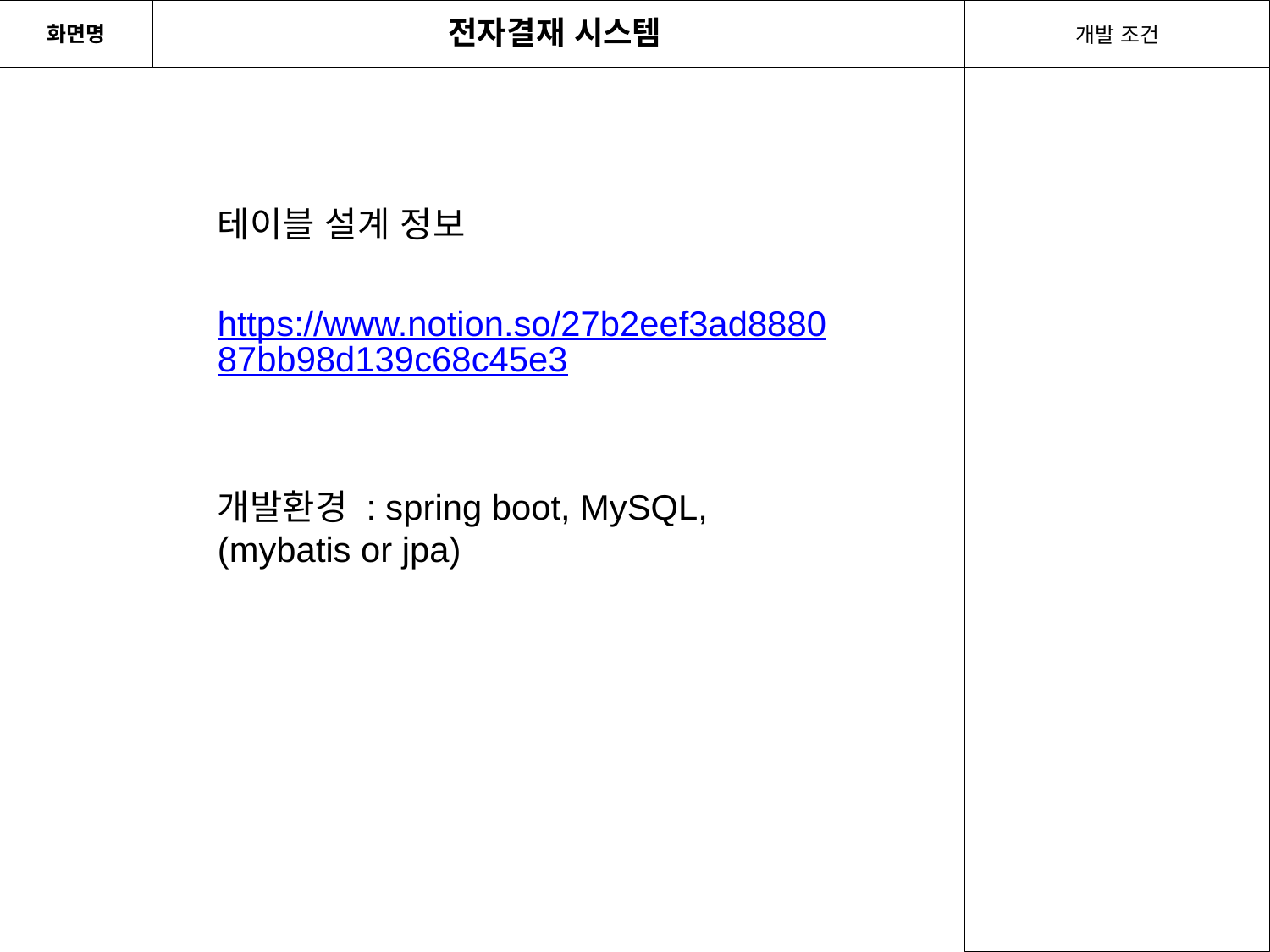

# 전자결재 시스템
테이블 설계 정보

https://www.notion.so/27b2eef3ad888087bb98d139c68c45e3

개발환경 : spring boot, MySQL, (mybatis or jpa)